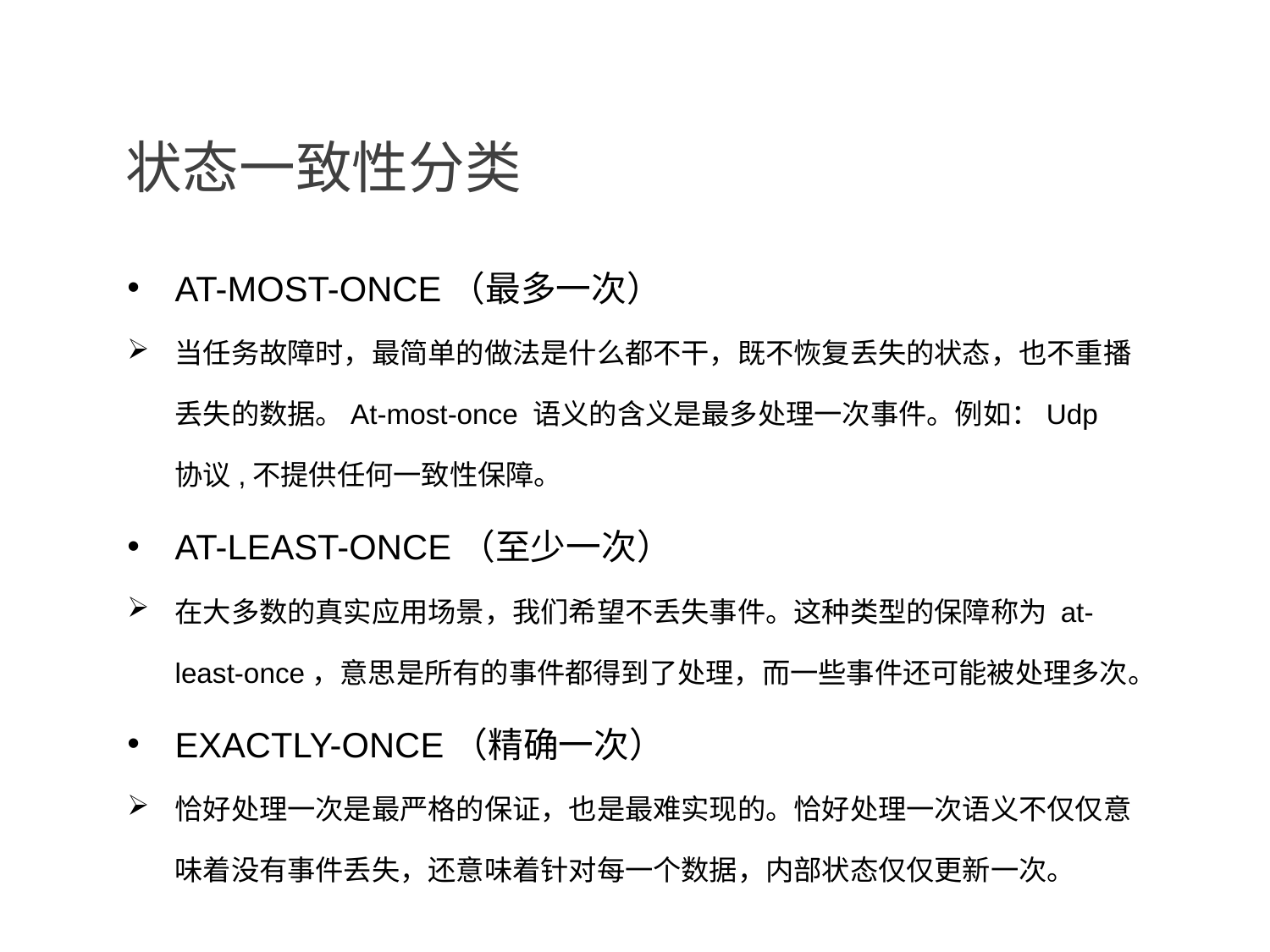

状态一致性分类
AT-MOST-ONCE（最多一次）
当任务故障时，最简单的做法是什么都不干，既不恢复丢失的状态，也不重播丢失的数据。At-most-once 语义的含义是最多处理一次事件。例如：Udp协议,不提供任何一致性保障。
AT-LEAST-ONCE（至少一次）
在大多数的真实应用场景，我们希望不丢失事件。这种类型的保障称为 at-least-once，意思是所有的事件都得到了处理，而一些事件还可能被处理多次。
EXACTLY-ONCE（精确一次）
恰好处理一次是最严格的保证，也是最难实现的。恰好处理一次语义不仅仅意味着没有事件丢失，还意味着针对每一个数据，内部状态仅仅更新一次。